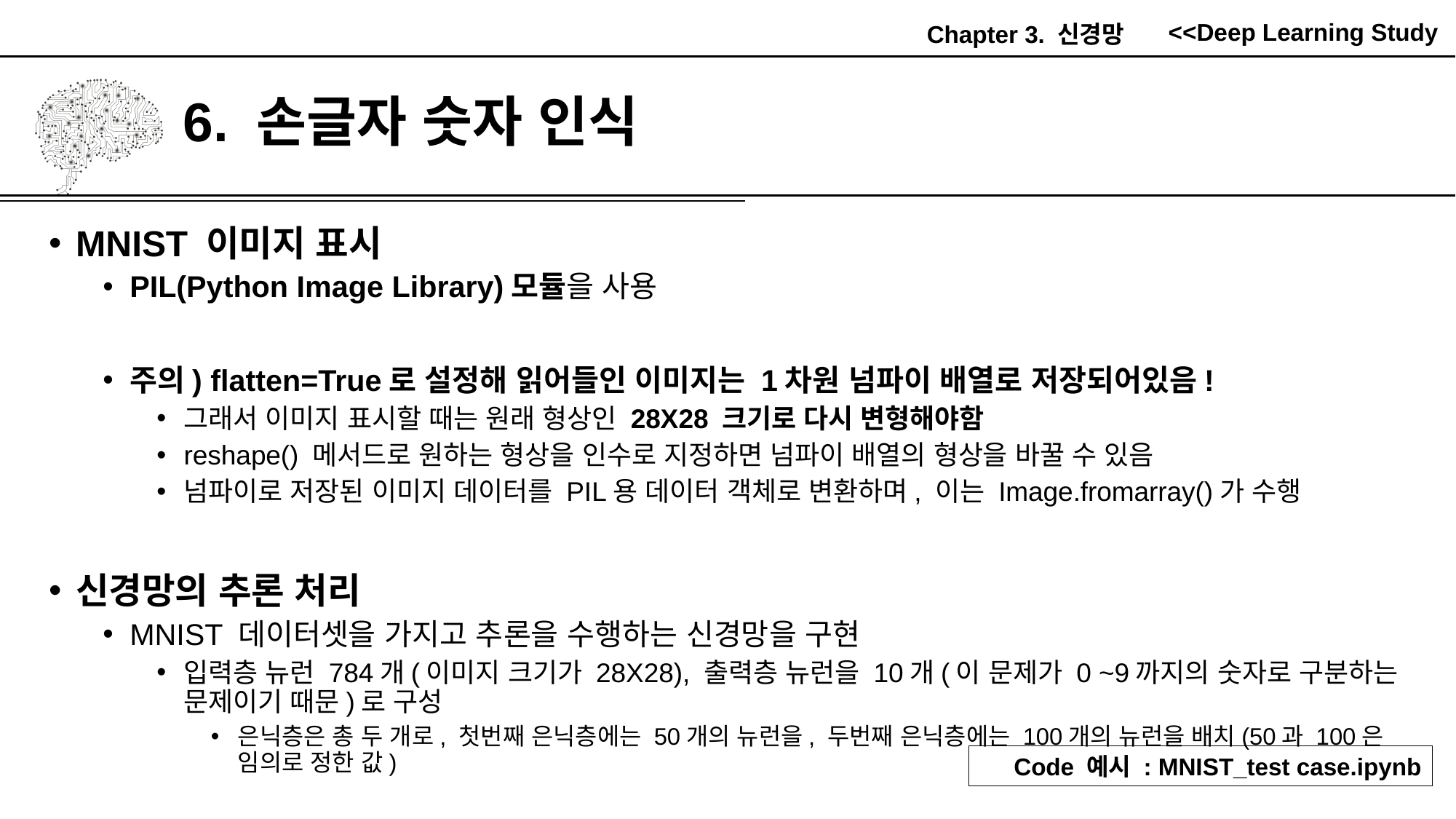

Chapter 3. 신경망
# 6. 손글자 숫자 인식
MNIST 이미지 표시
PIL(Python Image Library)모듈을 사용

주의) flatten=True로 설정해 읽어들인 이미지는 1차원 넘파이 배열로 저장되어있음!
그래서 이미지 표시할 때는 원래 형상인 28X28 크기로 다시 변형해야함
reshape() 메서드로 원하는 형상을 인수로 지정하면 넘파이 배열의 형상을 바꿀 수 있음
넘파이로 저장된 이미지 데이터를 PIL용 데이터 객체로 변환하며, 이는 Image.fromarray()가 수행

신경망의 추론 처리
MNIST 데이터셋을 가지고 추론을 수행하는 신경망을 구현
입력층 뉴런 784개(이미지 크기가 28X28), 출력층 뉴런을 10개(이 문제가 0 ~9까지의 숫자로 구분하는 문제이기 때문)로 구성
은닉층은 총 두 개로, 첫번째 은닉층에는 50개의 뉴런을, 두번째 은닉층에는 100개의 뉴런을 배치(50과 100은 임의로 정한 값)

Code 예시 : MNIST_test case.ipynb